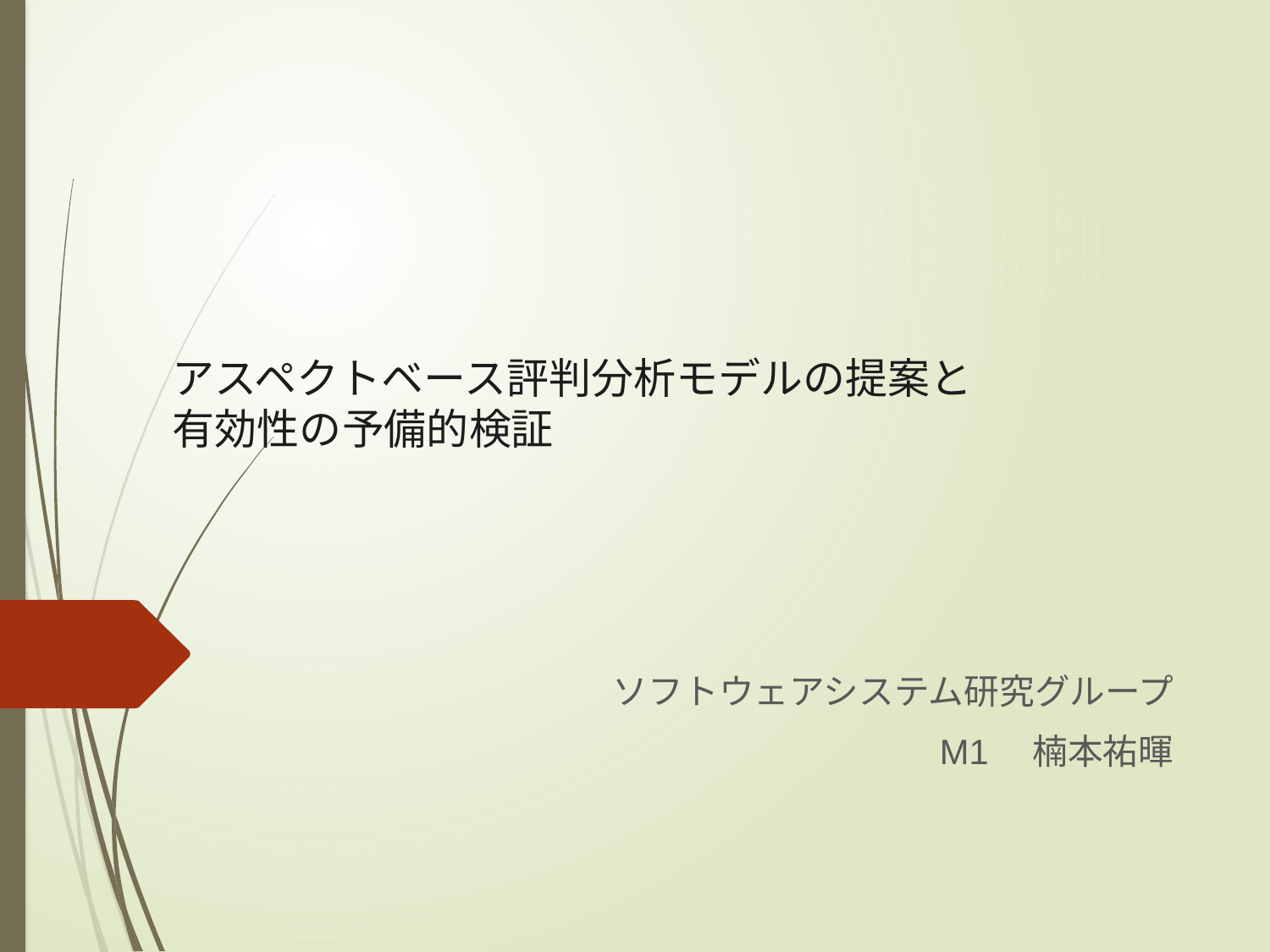

# アスペクトベース評判分析モデルの提案と 有効性の予備的検証
ソフトウェアシステム研究グループ
M1　楠本祐暉